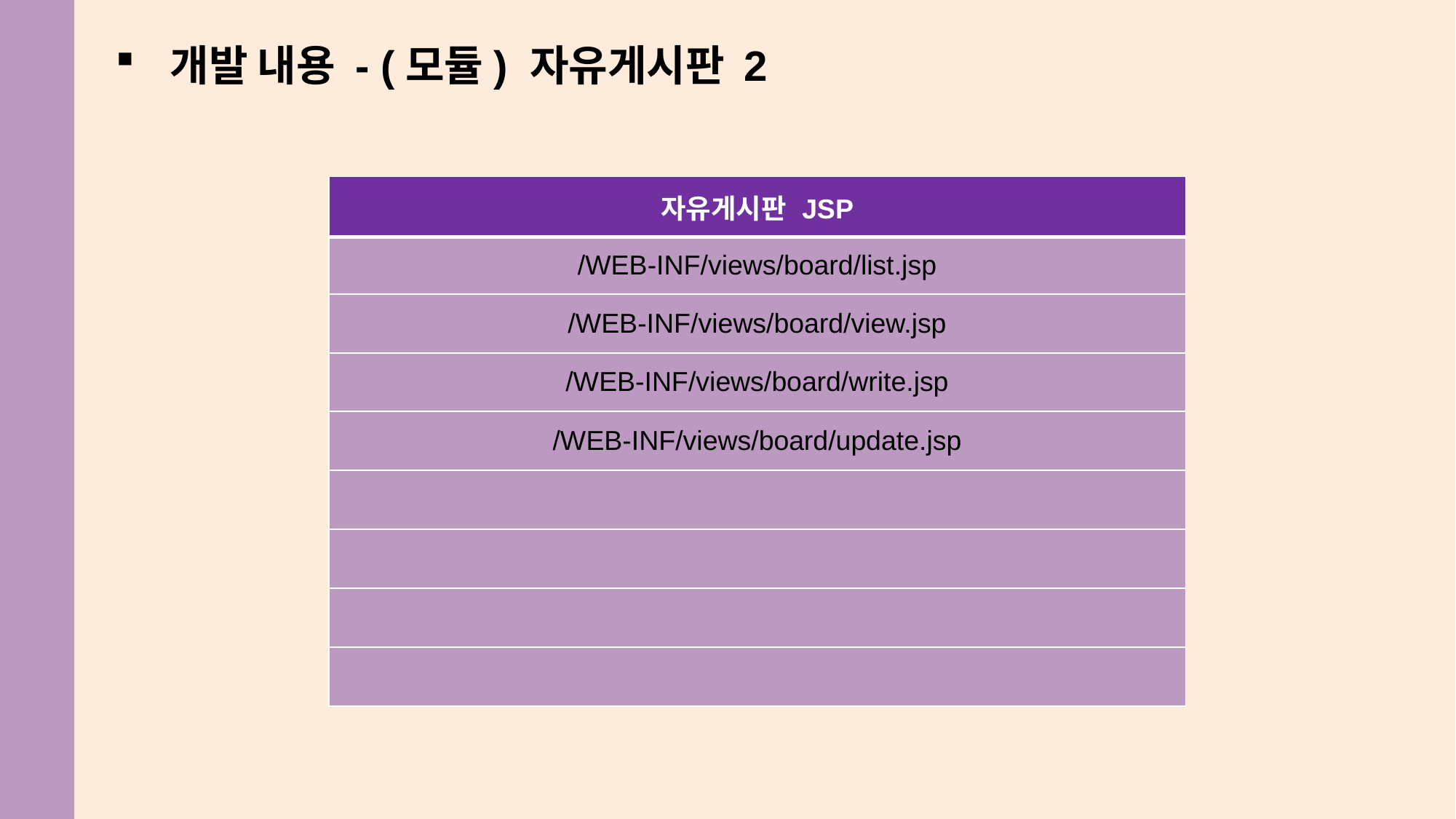

개발 내용 - (모듈) 자유게시판 2
| 자유게시판 JSP |
| --- |
| /WEB-INF/views/board/list.jsp |
| /WEB-INF/views/board/view.jsp |
| /WEB-INF/views/board/write.jsp |
| /WEB-INF/views/board/update.jsp |
|  |
|  |
|  |
|  |